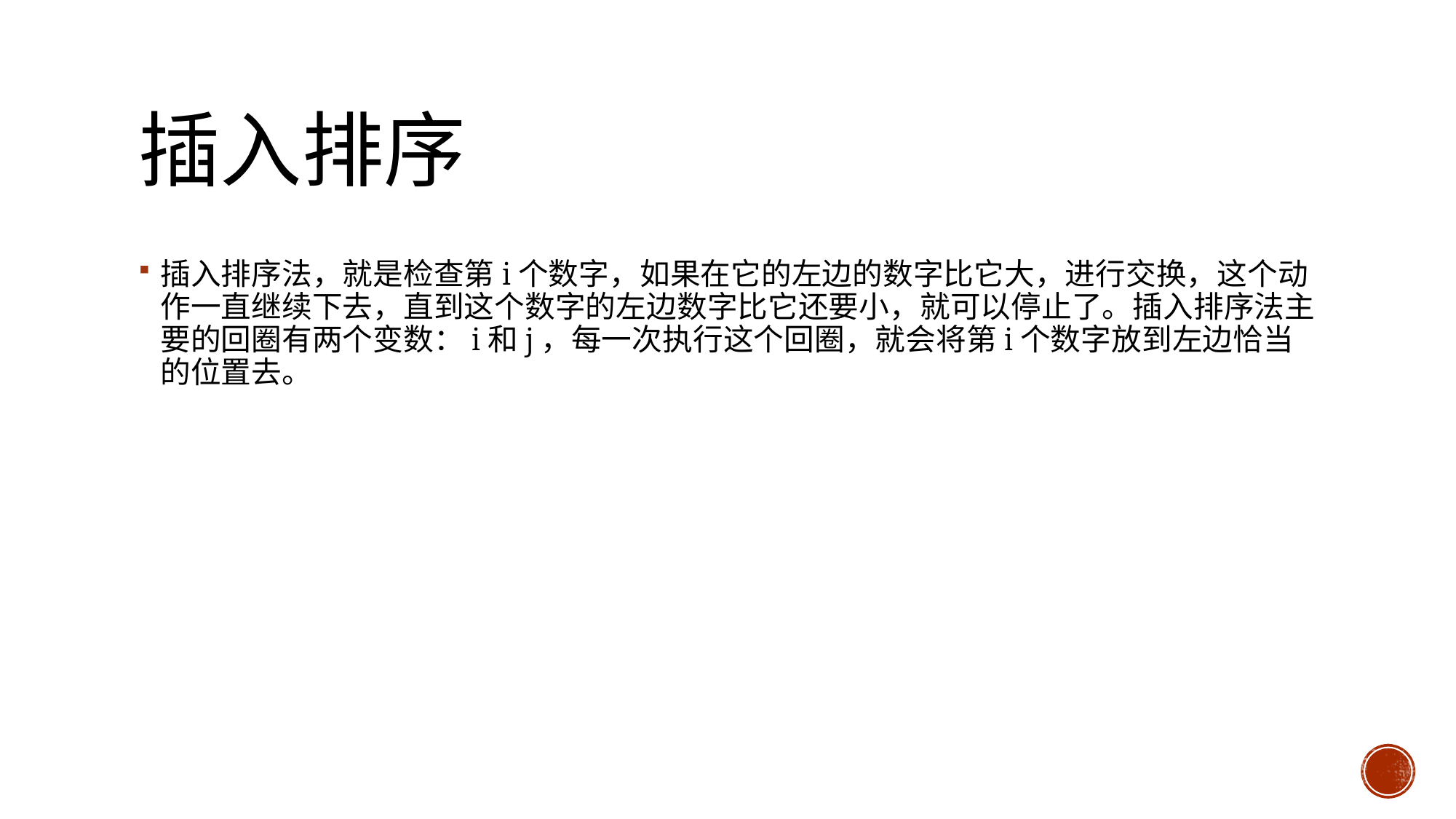

# 插入排序
插入排序法，就是检查第i个数字，如果在它的左边的数字比它大，进行交换，这个动作一直继续下去，直到这个数字的左边数字比它还要小，就可以停止了。插入排序法主要的回圈有两个变数：i和j，每一次执行这个回圈，就会将第i个数字放到左边恰当的位置去。